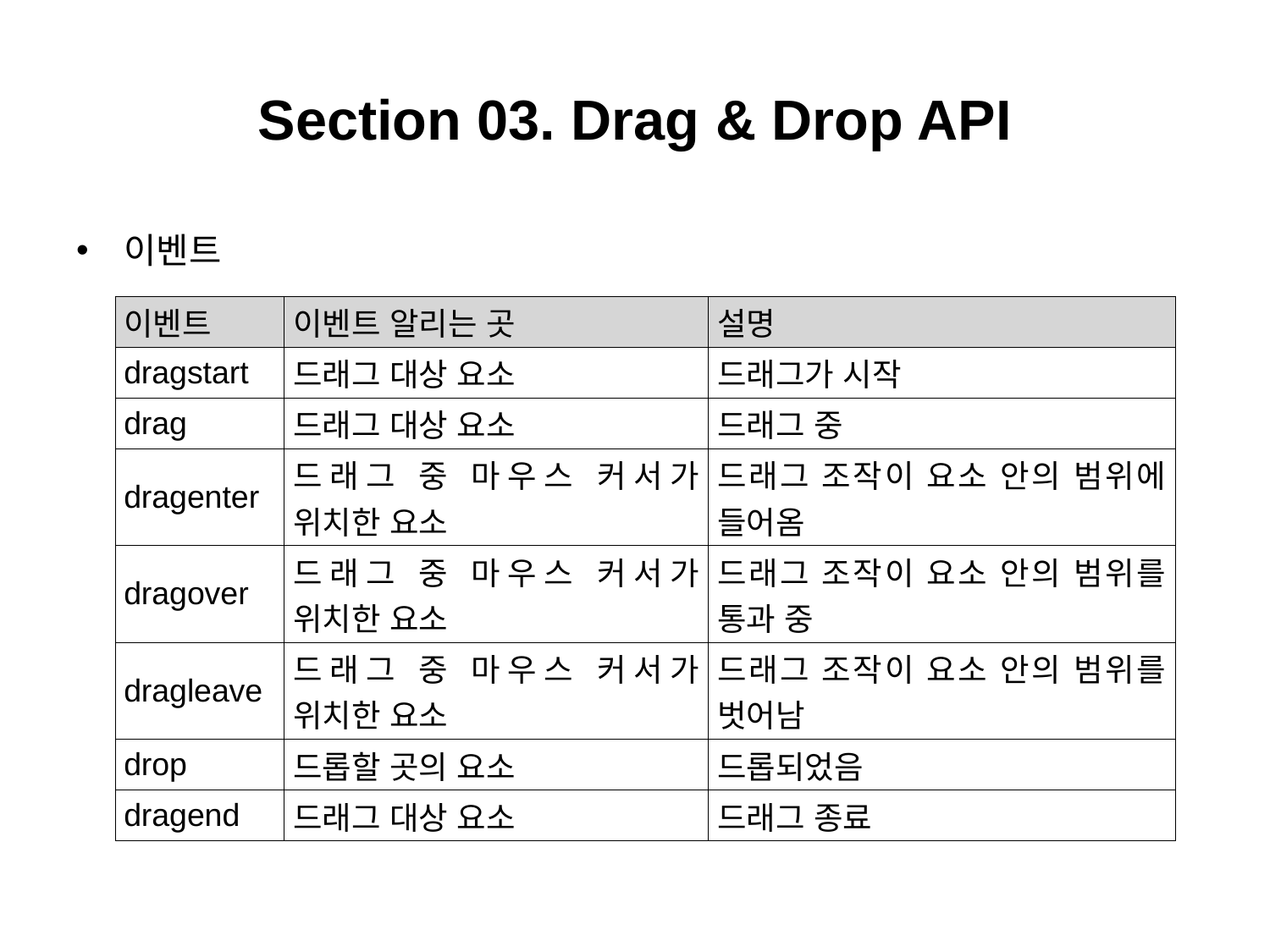

# Section 03. Drag & Drop API
이벤트

| 이벤트 | 이벤트 알리는 곳 | 설명 |
| --- | --- | --- |
| dragstart | 드래그 대상 요소 | 드래그가 시작 |
| drag | 드래그 대상 요소 | 드래그 중 |
| dragenter | 드래그 중 마우스 커서가 위치한 요소 | 드래그 조작이 요소 안의 범위에 들어옴 |
| dragover | 드래그 중 마우스 커서가 위치한 요소 | 드래그 조작이 요소 안의 범위를 통과 중 |
| dragleave | 드래그 중 마우스 커서가 위치한 요소 | 드래그 조작이 요소 안의 범위를 벗어남 |
| drop | 드롭할 곳의 요소 | 드롭되었음 |
| dragend | 드래그 대상 요소 | 드래그 종료 |